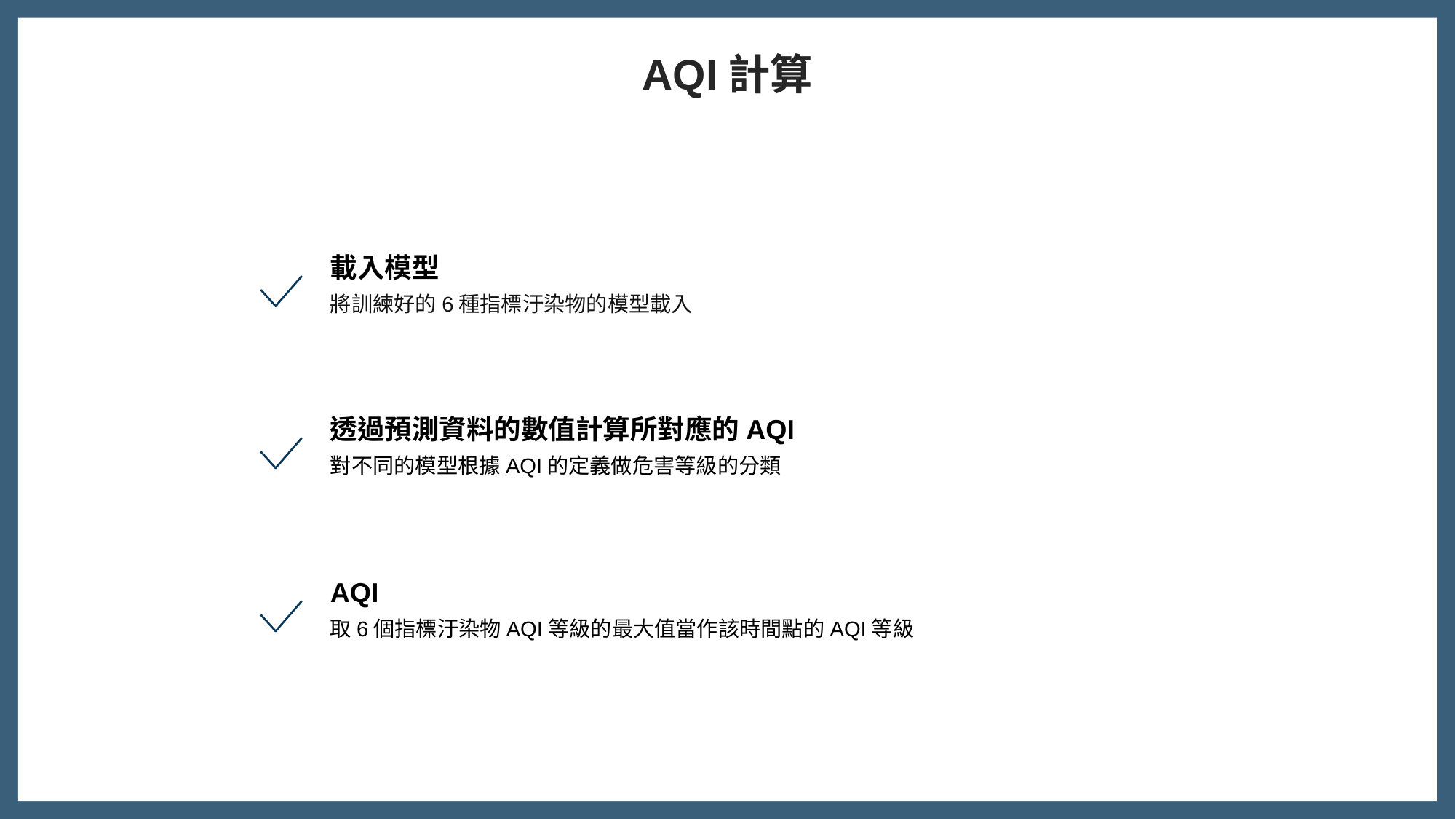

AQI計算
載入模型
將訓練好的6種指標汙染物的模型載入

透過預測資料的數值計算所對應的AQI
對不同的模型根據AQI的定義做危害等級的分類

AQI
取6個指標汙染物AQI等級的最大值當作該時間點的AQI等級